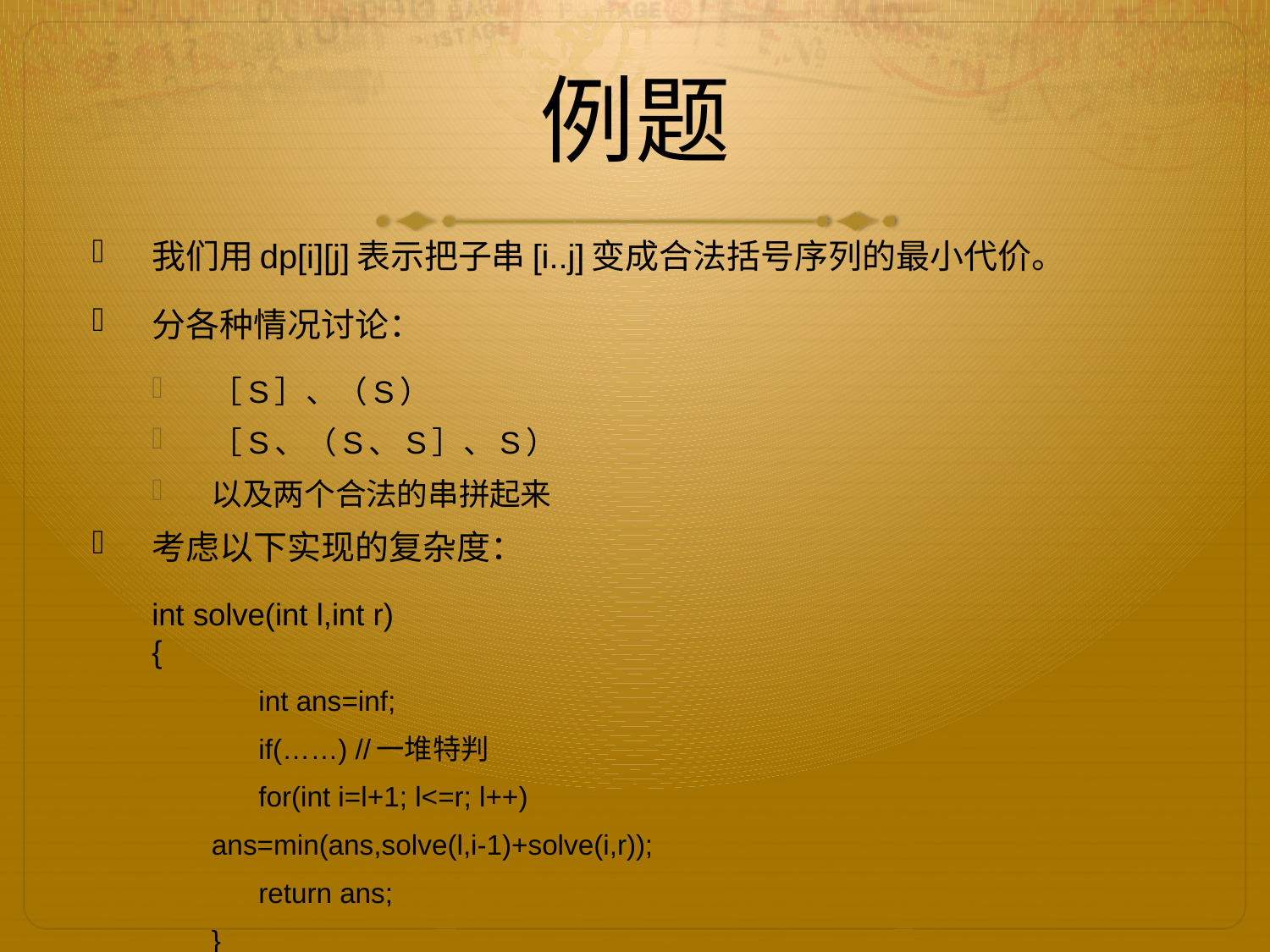

# 例题
我们用dp[i][j]表示把子串[i..j]变成合法括号序列的最小代价。
分各种情况讨论：
［S］、（S）
［S、（S、S］、S）
以及两个合法的串拼起来
考虑以下实现的复杂度：
	int solve(int l,int r)
	{
      int ans=inf;
      if(……) //一堆特判
      for(int i=l+1; l<=r; l++)
	ans=min(ans,solve(l,i-1)+solve(i,r));
      return ans;
}